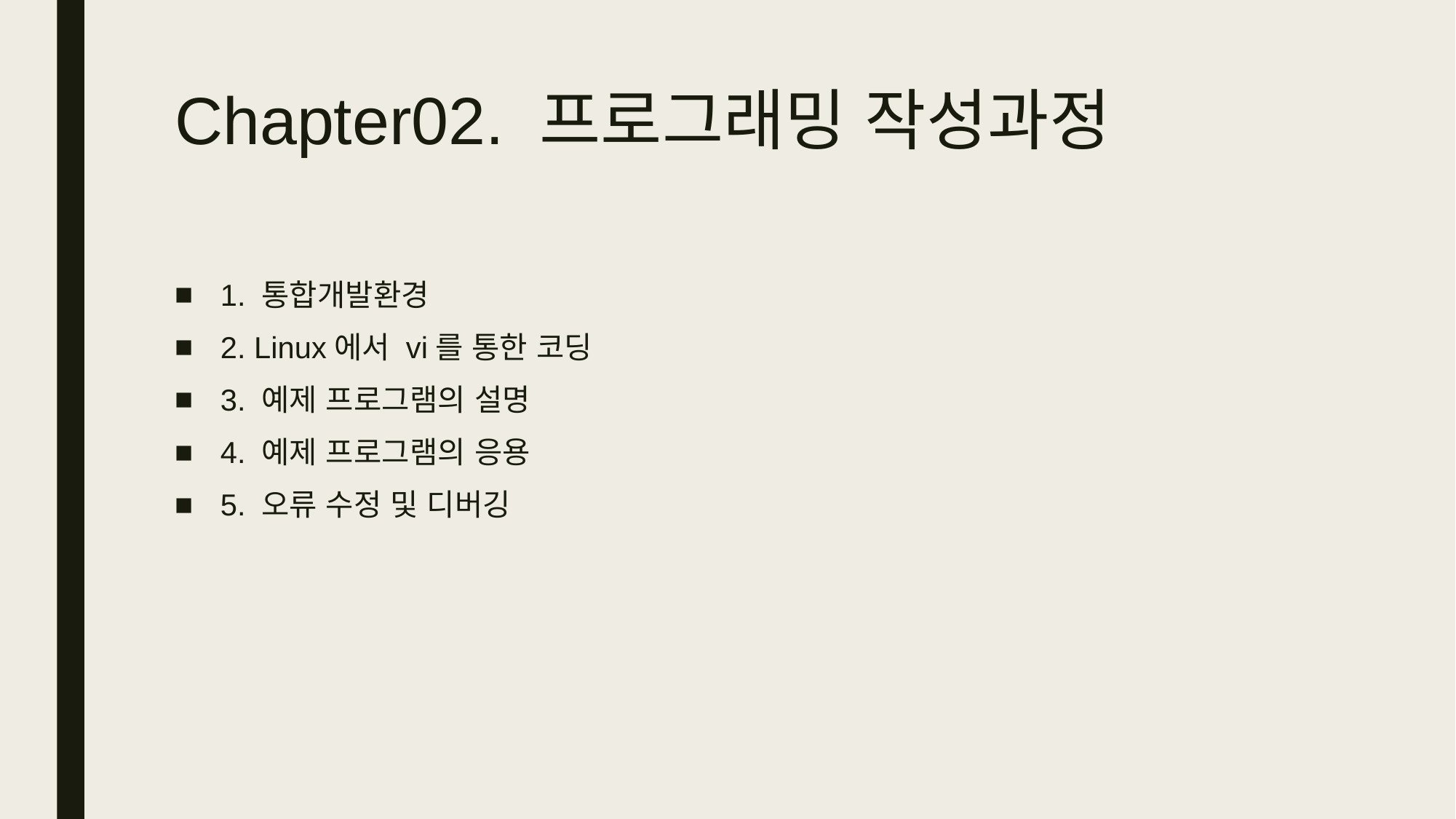

# Chapter02. 프로그래밍 작성과정
1. 통합개발환경
2. Linux에서 vi를 통한 코딩
3. 예제 프로그램의 설명
4. 예제 프로그램의 응용
5. 오류 수정 및 디버깅